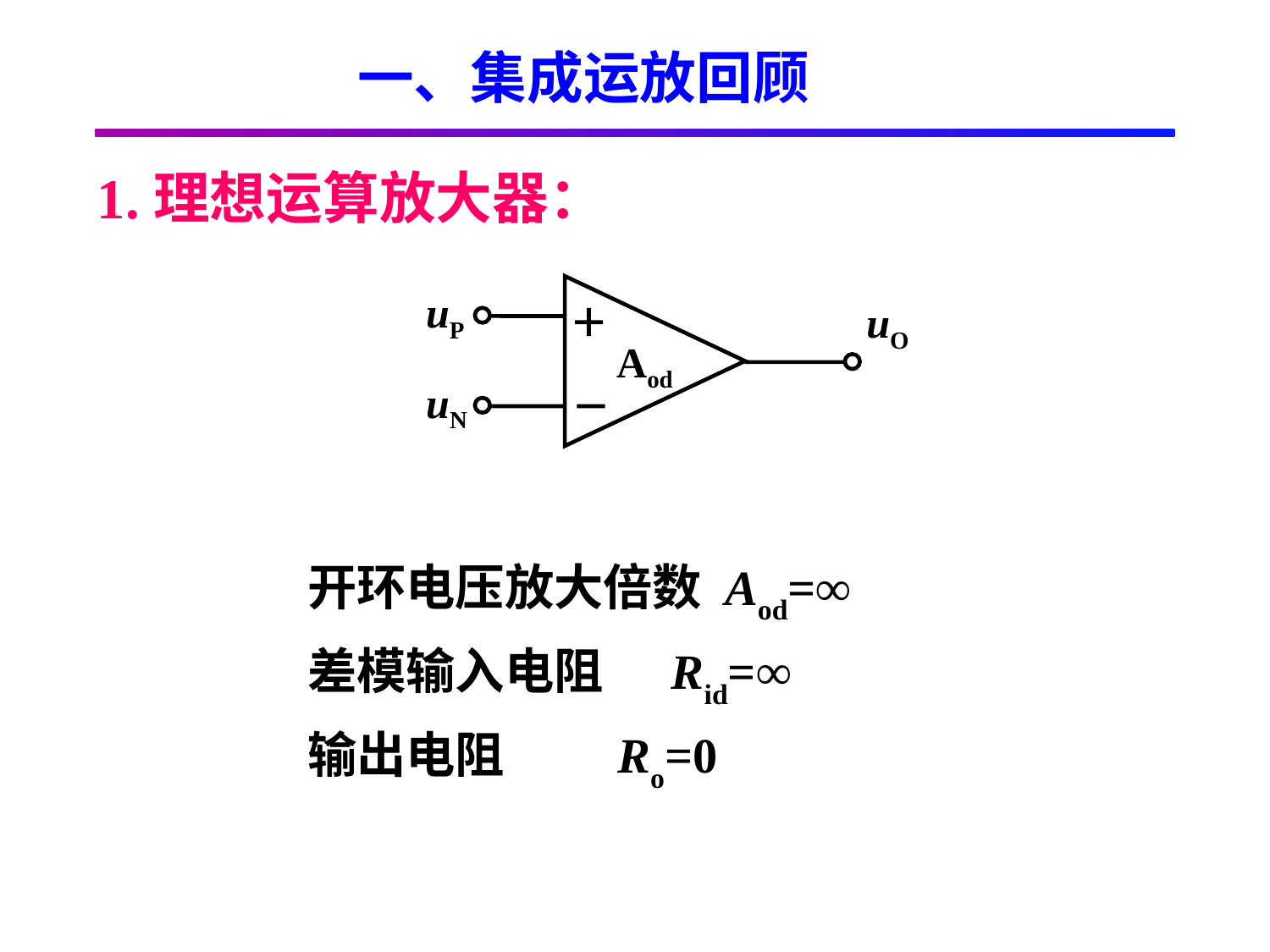

一、集成运放回顾
1.理想运算放大器：

Aod

uP
uO

uN

开环电压放大倍数 Aod=∞
差模输入电阻     Rid=∞
输出电阻         Ro=0